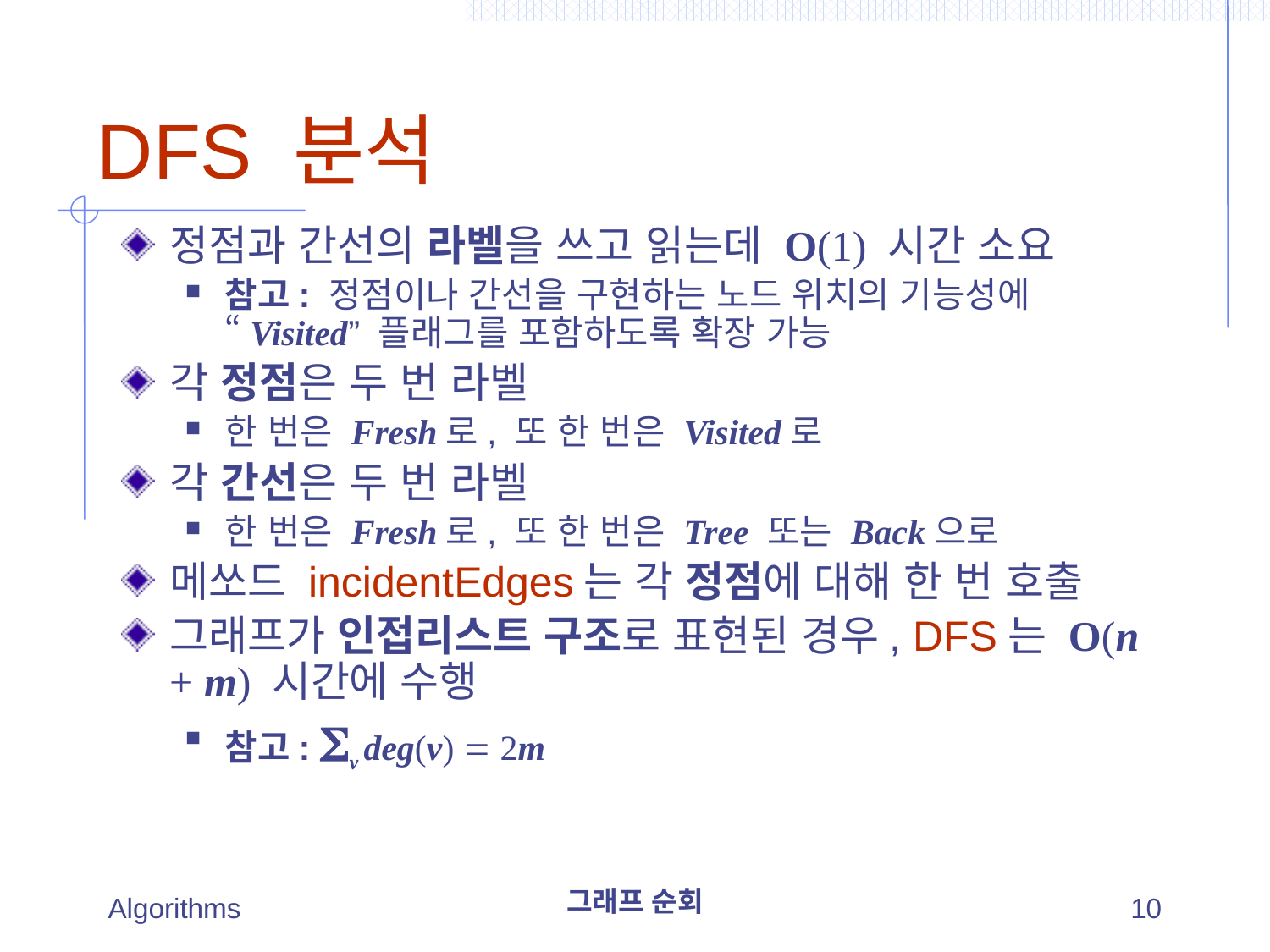

# DFS 분석
정점과 간선의 라벨을 쓰고 읽는데 O(1) 시간 소요
참고: 정점이나 간선을 구현하는 노드 위치의 기능성에 “Visited” 플래그를 포함하도록 확장 가능
각 정점은 두 번 라벨
한 번은 Fresh로, 또 한 번은 Visited로
각 간선은 두 번 라벨
한 번은 Fresh로, 또 한 번은 Tree 또는 Back으로
메쏘드 incidentEdges는 각 정점에 대해 한 번 호출
그래프가 인접리스트 구조로 표현된 경우, DFS는 O(n + m) 시간에 수행
참고: Σv deg(v) = 2m
Algorithms
그래프 순회
10